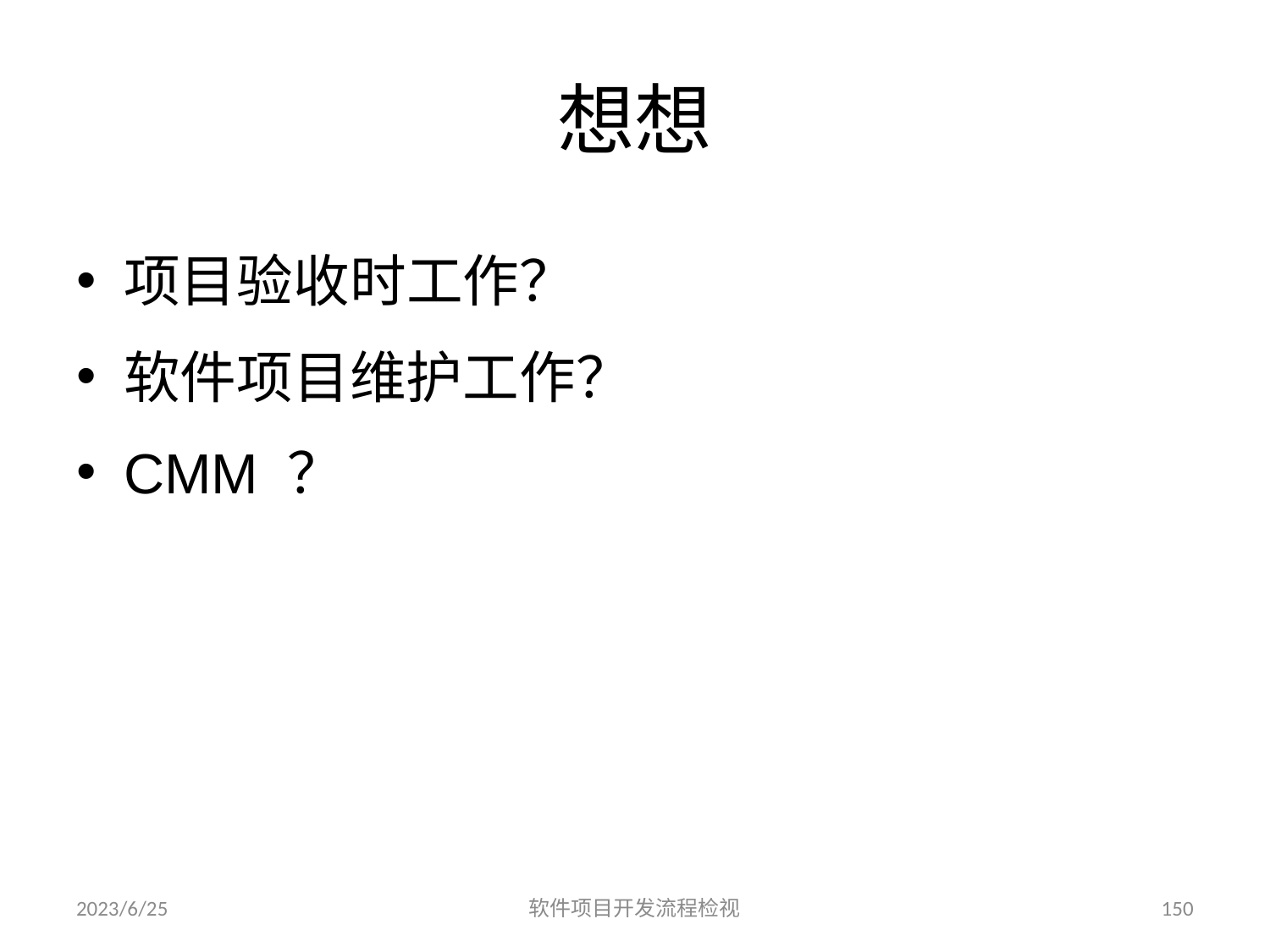

# 想想
项目验收时工作？
软件项目维护工作？
CMM ？
2023/6/25
软件项目开发流程检视
150